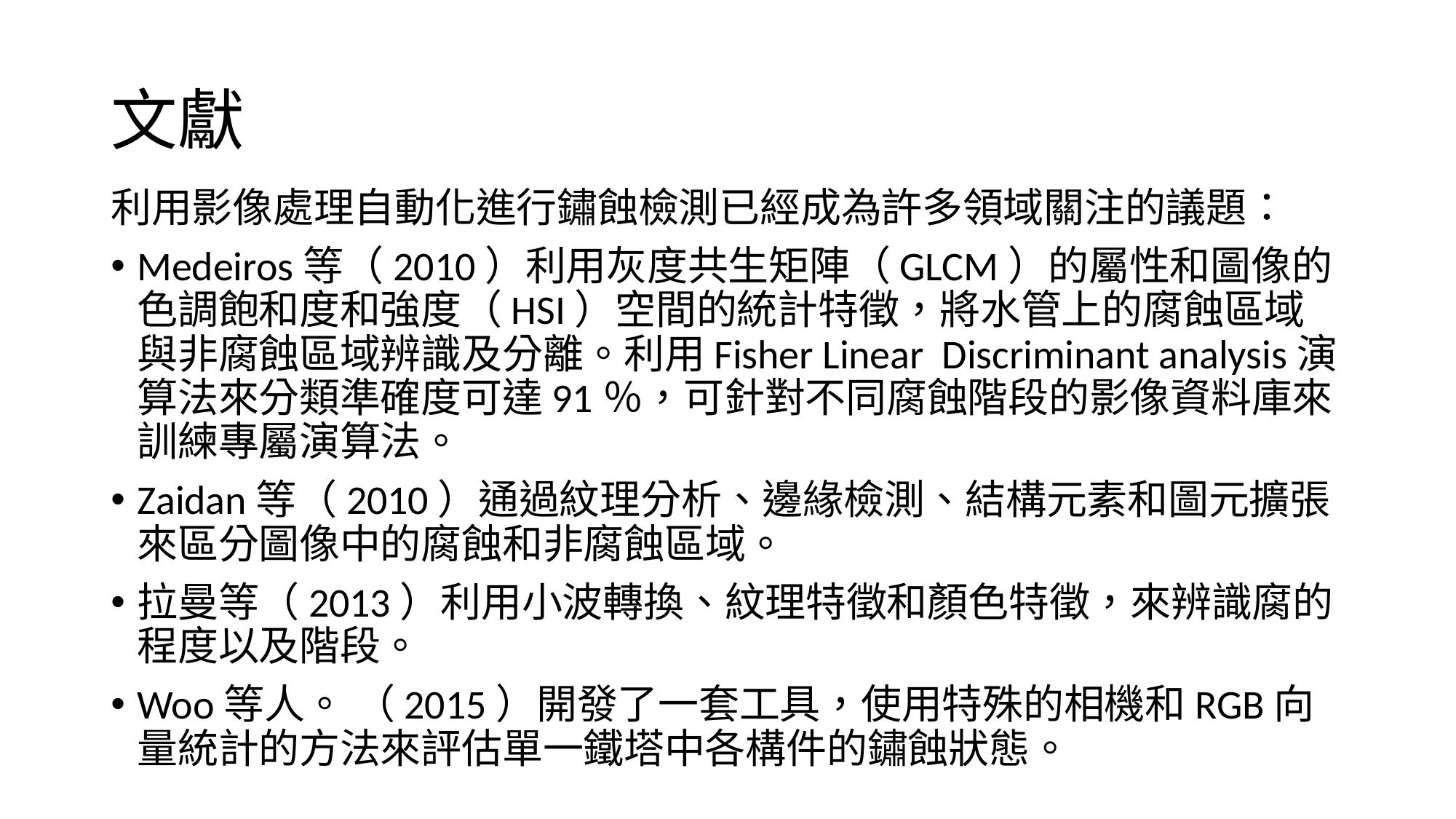

# 文獻
利用影像處理自動化進行鏽蝕檢測已經成為許多領域關注的議題：
Medeiros等（2010）利用灰度共生矩陣（GLCM）的屬性和圖像的色調飽和度和強度（HSI）空間的統計特徵，將水管上的腐蝕區域與非腐蝕區域辨識及分離。利用Fisher Linear  Discriminant analysis演算法來分類準確度可達91％，可針對不同腐蝕階段的影像資料庫來訓練專屬演算法。
Zaidan等（2010）通過紋理分析、邊緣檢測、結構元素和圖元擴張來區分圖像中的腐蝕和非腐蝕區域。
拉曼等（2013）利用小波轉換、紋理特徵和顏色特徵，來辨識腐的程度以及階段。
Woo等人。 （2015）開發了一套工具，使用特殊的相機和RGB向量統計的方法來評估單一鐵塔中各構件的鏽蝕狀態。